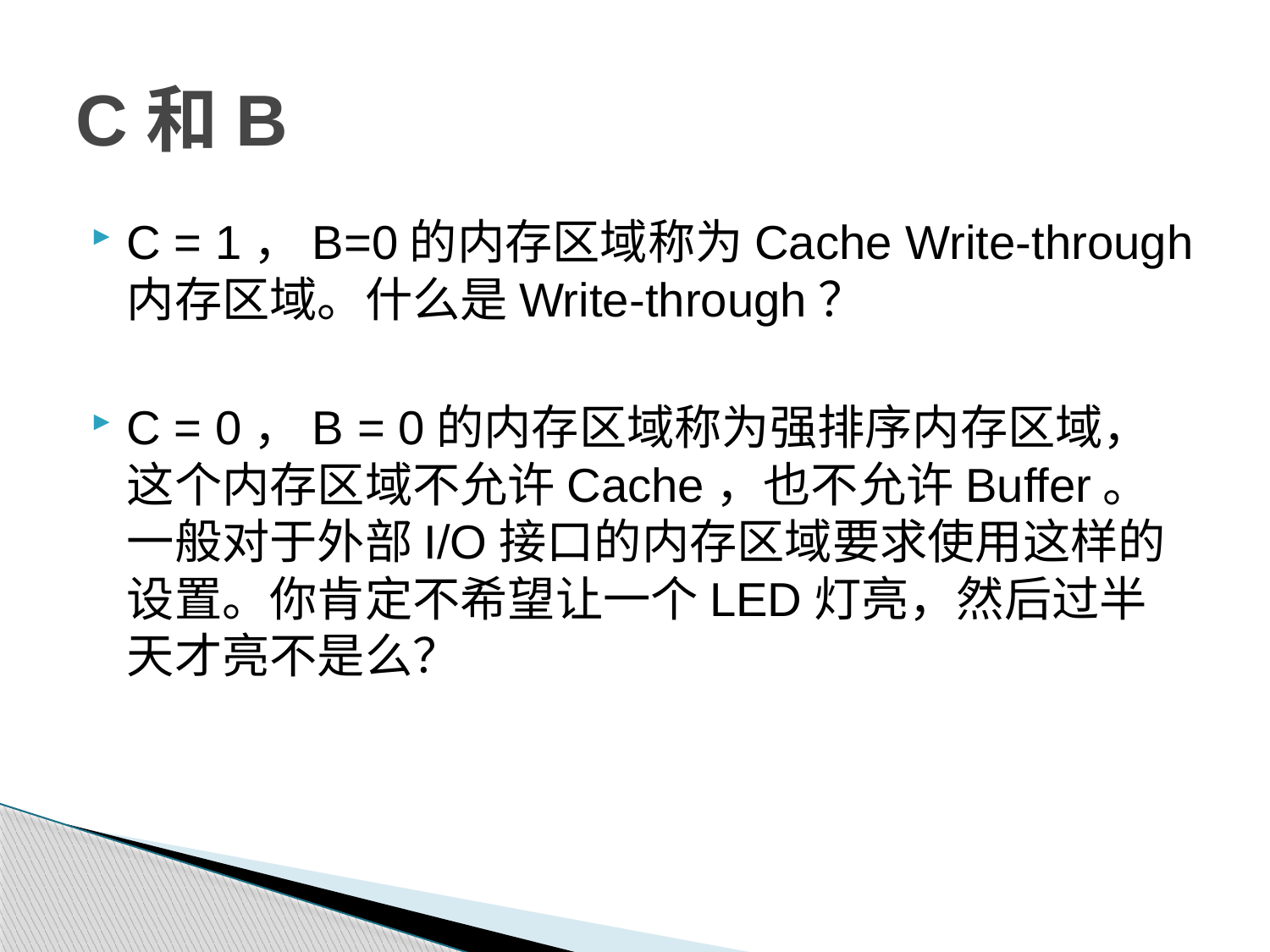

# C和B
C = 1，B=0的内存区域称为Cache Write-through内存区域。什么是Write-through？

C = 0，B = 0的内存区域称为强排序内存区域，这个内存区域不允许Cache，也不允许Buffer。一般对于外部I/O接口的内存区域要求使用这样的设置。你肯定不希望让一个LED灯亮，然后过半天才亮不是么？